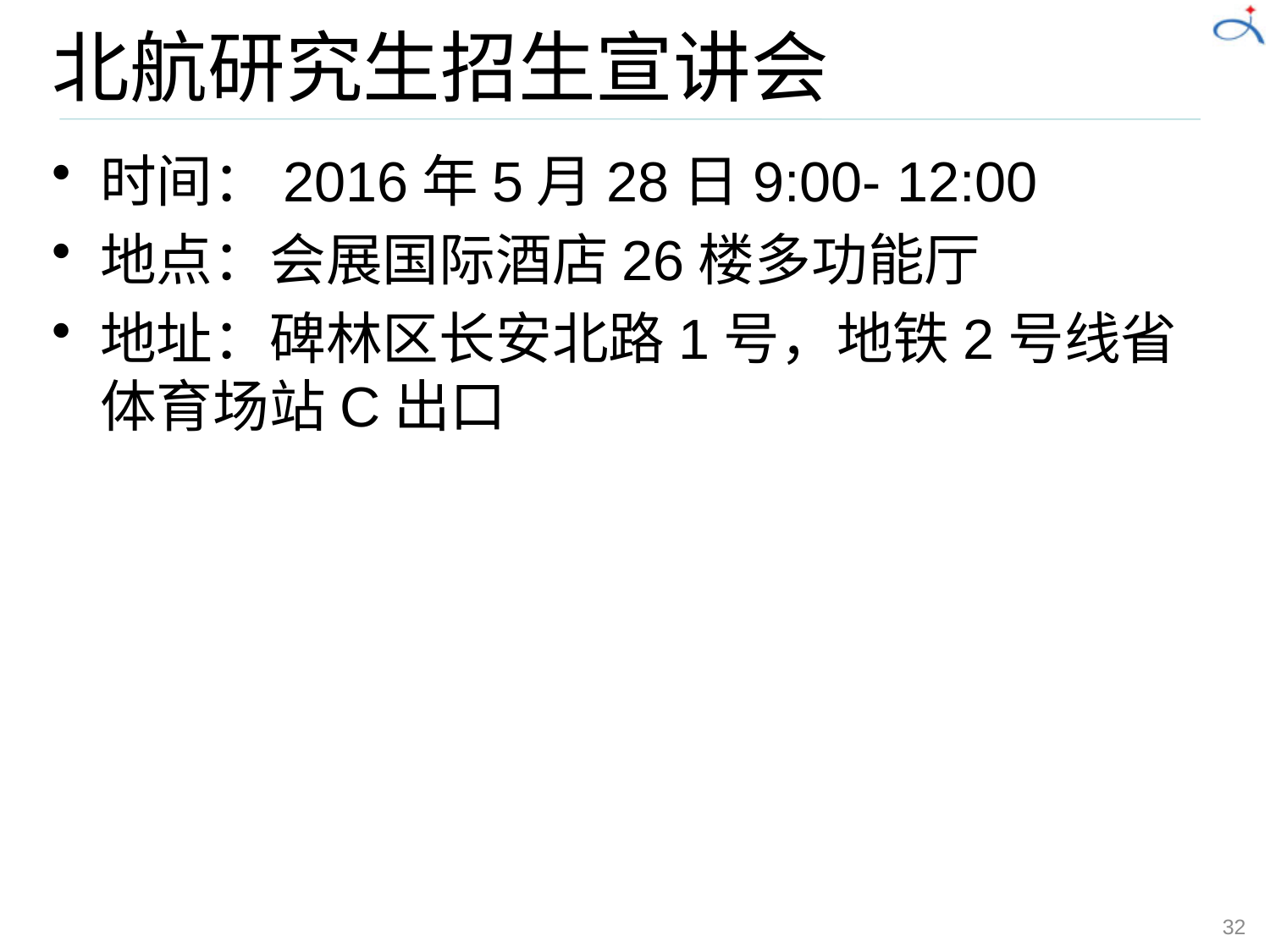

# 北航研究生招生宣讲会
时间：2016年5月28日9:00- 12:00
地点：会展国际酒店26楼多功能厅
地址：碑林区长安北路1号，地铁2号线省体育场站C出口
32